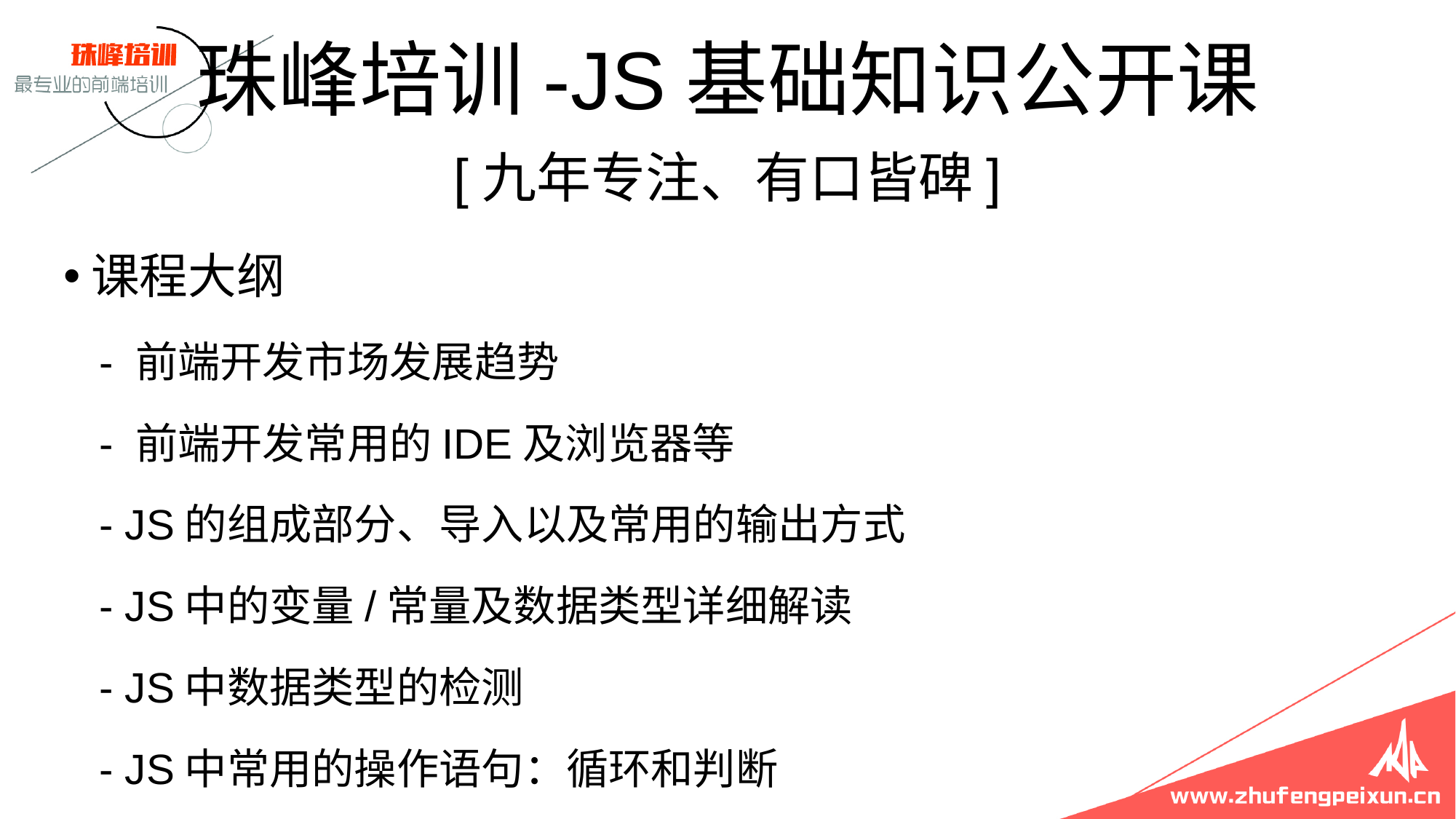

# 珠峰培训-JS基础知识公开课
[九年专注、有口皆碑]

课程大纲
   - 前端开发市场发展趋势
   - 前端开发常用的IDE及浏览器等
   - JS的组成部分、导入以及常用的输出方式
   - JS中的变量/常量及数据类型详细解读
   - JS中数据类型的检测
   - JS中常用的操作语句：循环和判断